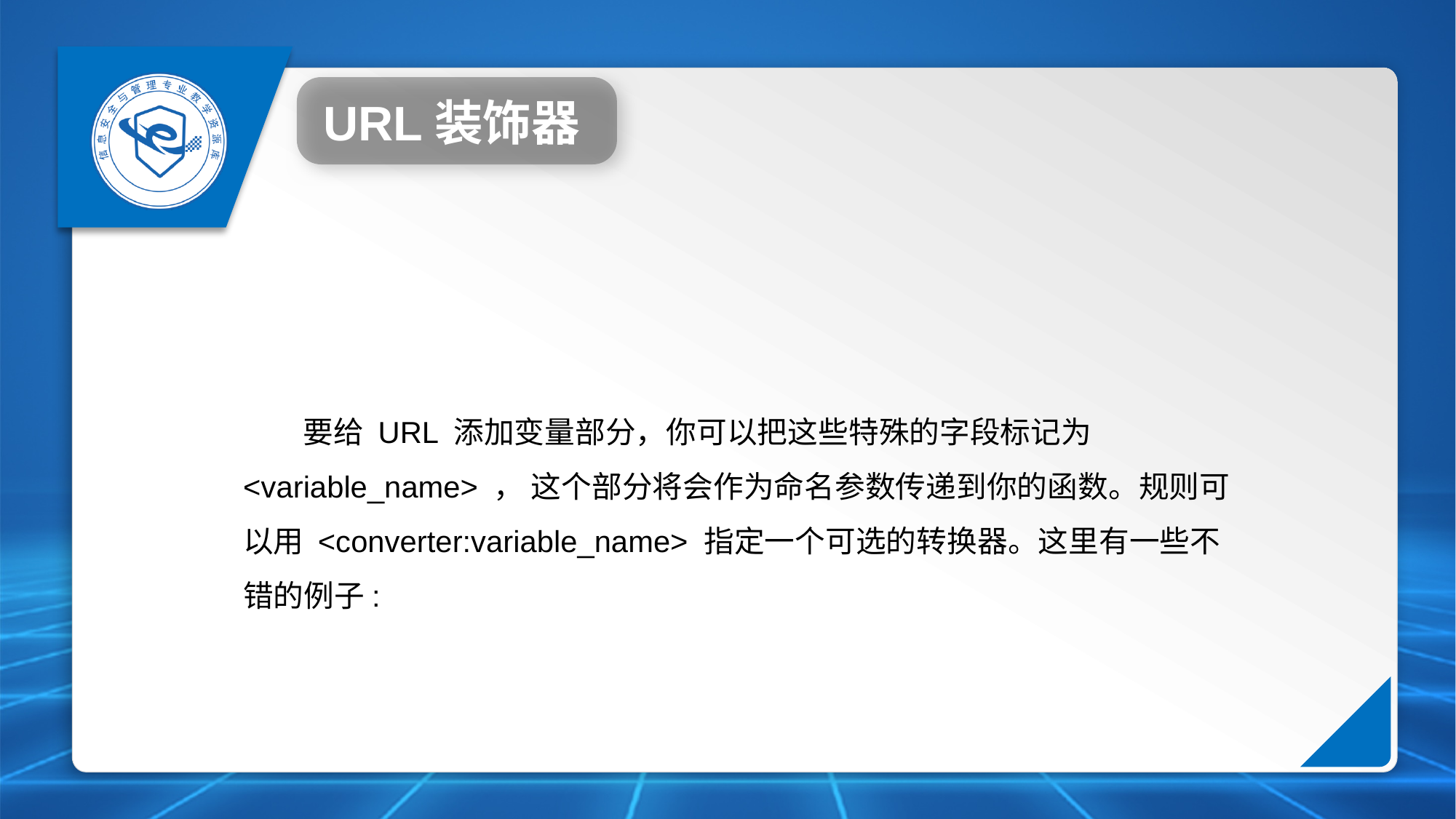

URL装饰器
要给 URL 添加变量部分，你可以把这些特殊的字段标记为 <variable_name> ， 这个部分将会作为命名参数传递到你的函数。规则可以用 <converter:variable_name> 指定一个可选的转换器。这里有一些不错的例子: